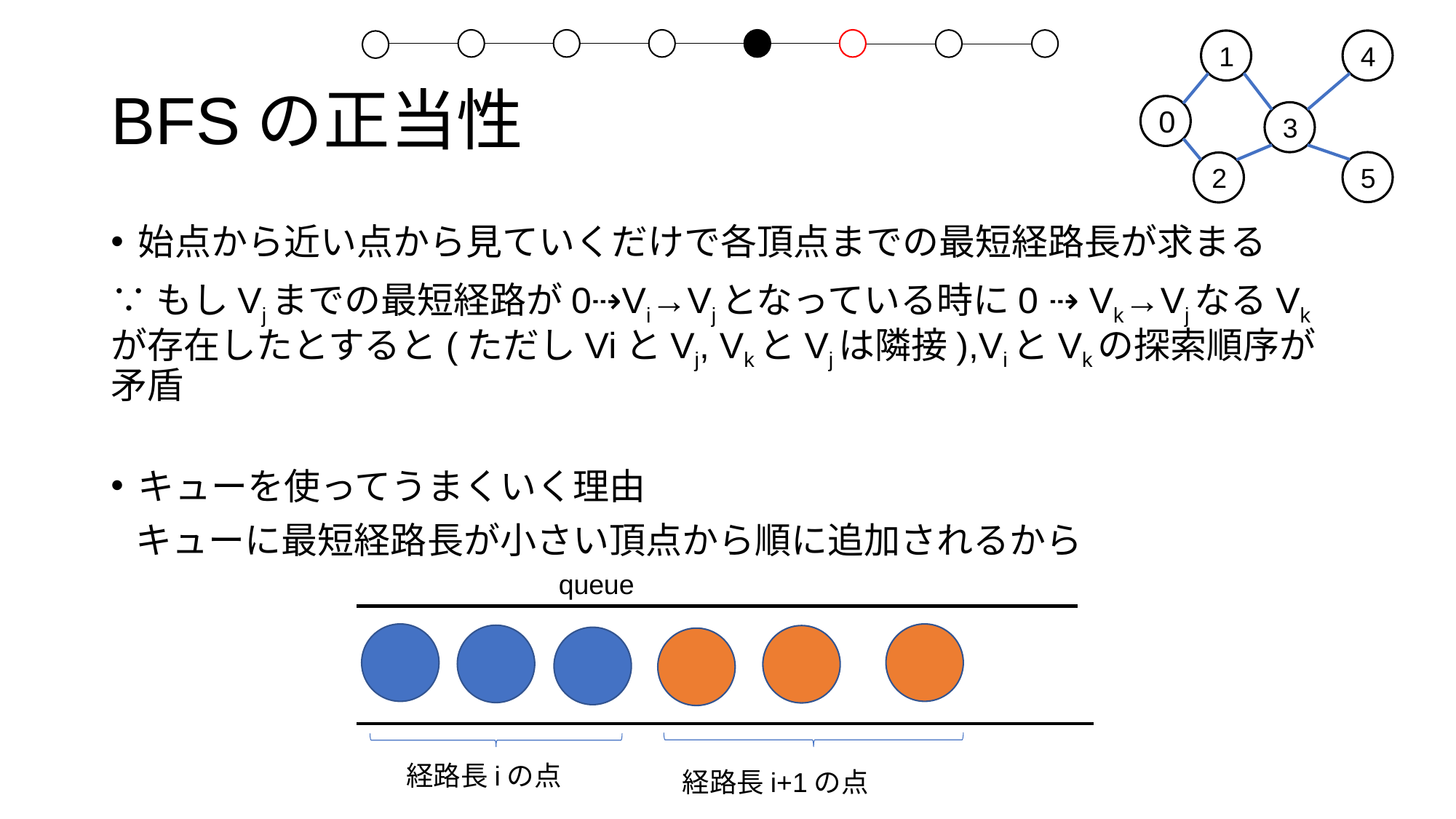

1
4

# BFSの正当性
0
3
5
2
始点から近い点から見ていくだけで各頂点までの最短経路長が求まる
∵もしVjまでの最短経路が0⇢Vi→Vjとなっている時に0 ⇢ Vk→VjなるVkが存在したとすると(ただしViとVj, VkとVjは隣接),ViとVkの探索順序が矛盾

キューを使ってうまくいく理由
  キューに最短経路長が小さい頂点から順に追加されるから

queue

経路長iの点
経路長i+1の点